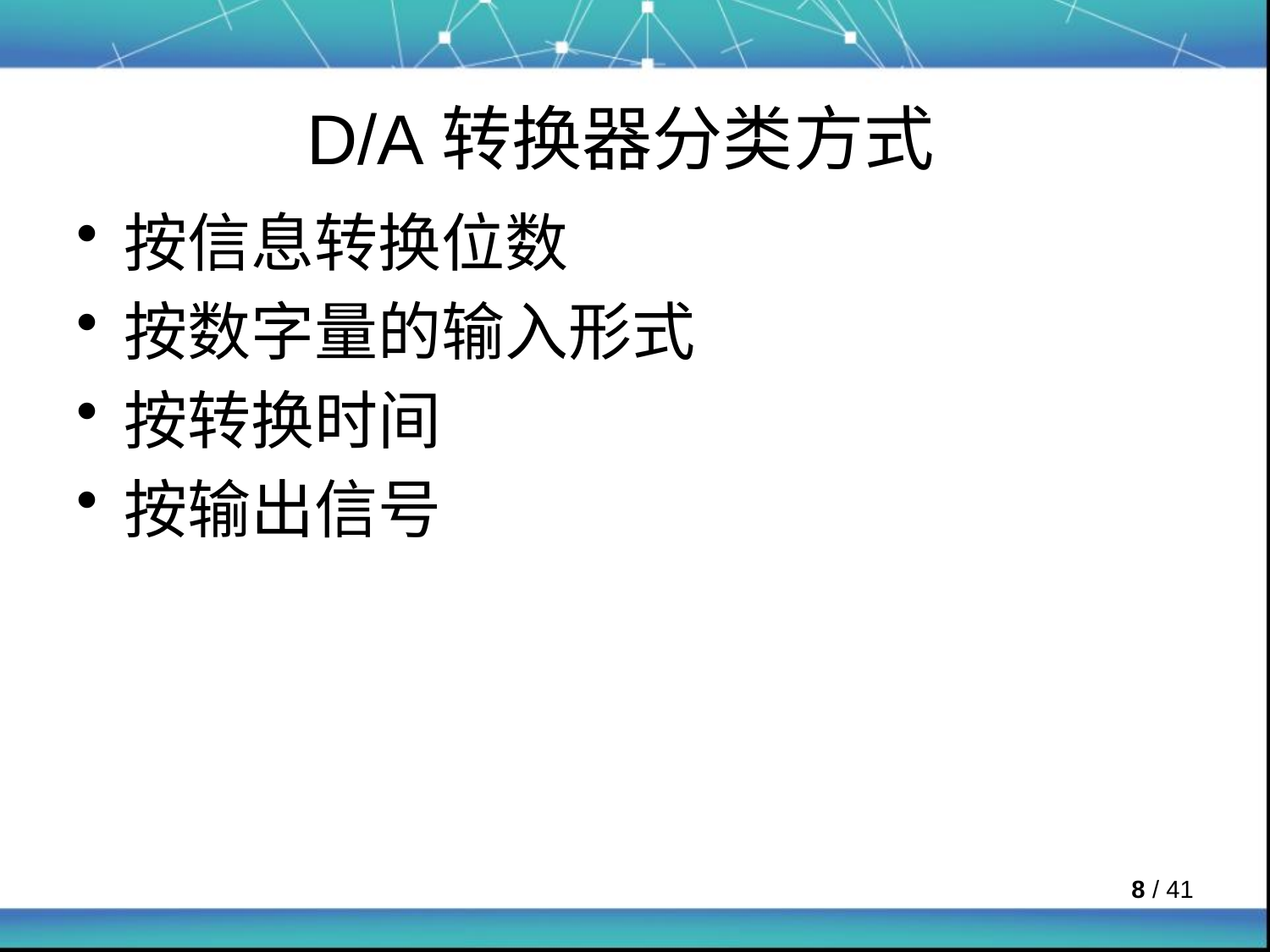

# D/A转换器分类方式
按信息转换位数
按数字量的输入形式
按转换时间
按输出信号

8 / 41